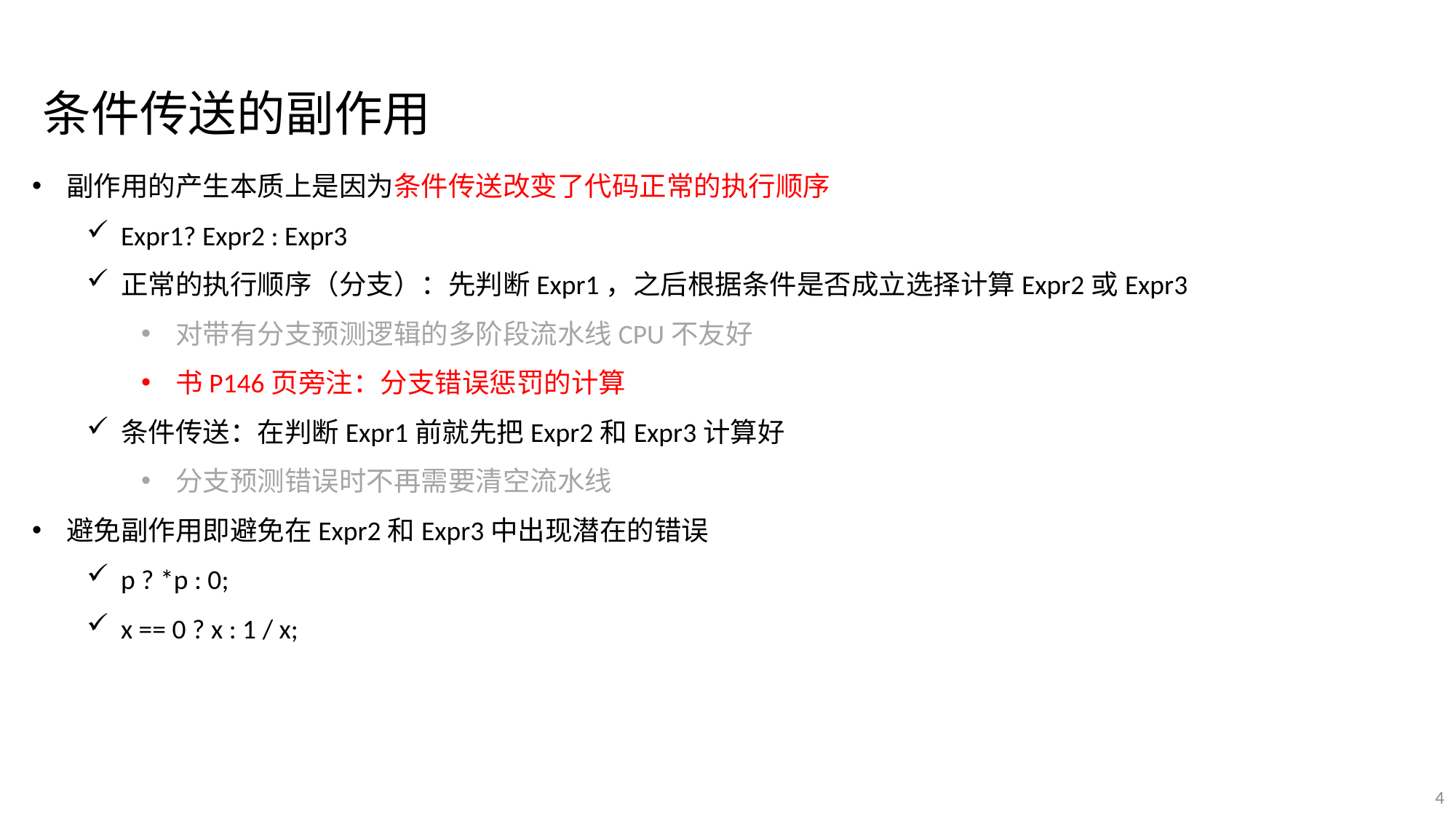

条件传送的副作用
副作用的产生本质上是因为条件传送改变了代码正常的执行顺序
Expr1? Expr2 : Expr3
正常的执行顺序（分支）：先判断Expr1，之后根据条件是否成立选择计算Expr2或Expr3
对带有分支预测逻辑的多阶段流水线CPU不友好
书P146页旁注：分支错误惩罚的计算
条件传送：在判断Expr1前就先把Expr2和Expr3计算好
分支预测错误时不再需要清空流水线
避免副作用即避免在Expr2和Expr3中出现潜在的错误
p ? *p : 0;
x == 0 ? x : 1 / x;
4